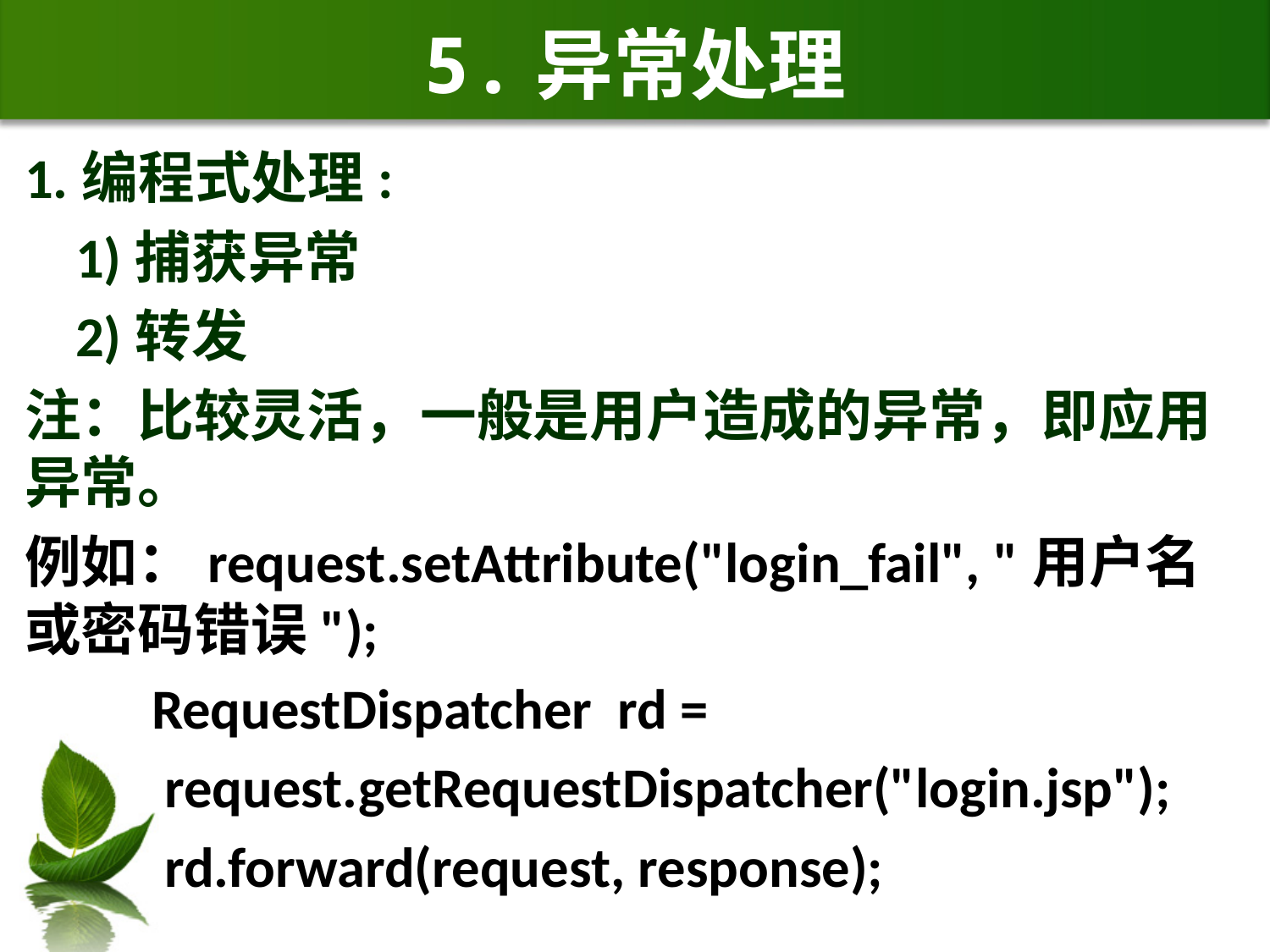

# 5.异常处理
1.编程式处理:
    1)捕获异常
    2)转发
注：比较灵活，一般是用户造成的异常，即应用异常。
例如：request.setAttribute("login_fail", "用户名或密码错误");
          RequestDispatcher  rd =
           request.getRequestDispatcher("login.jsp");
           rd.forward(request, response);